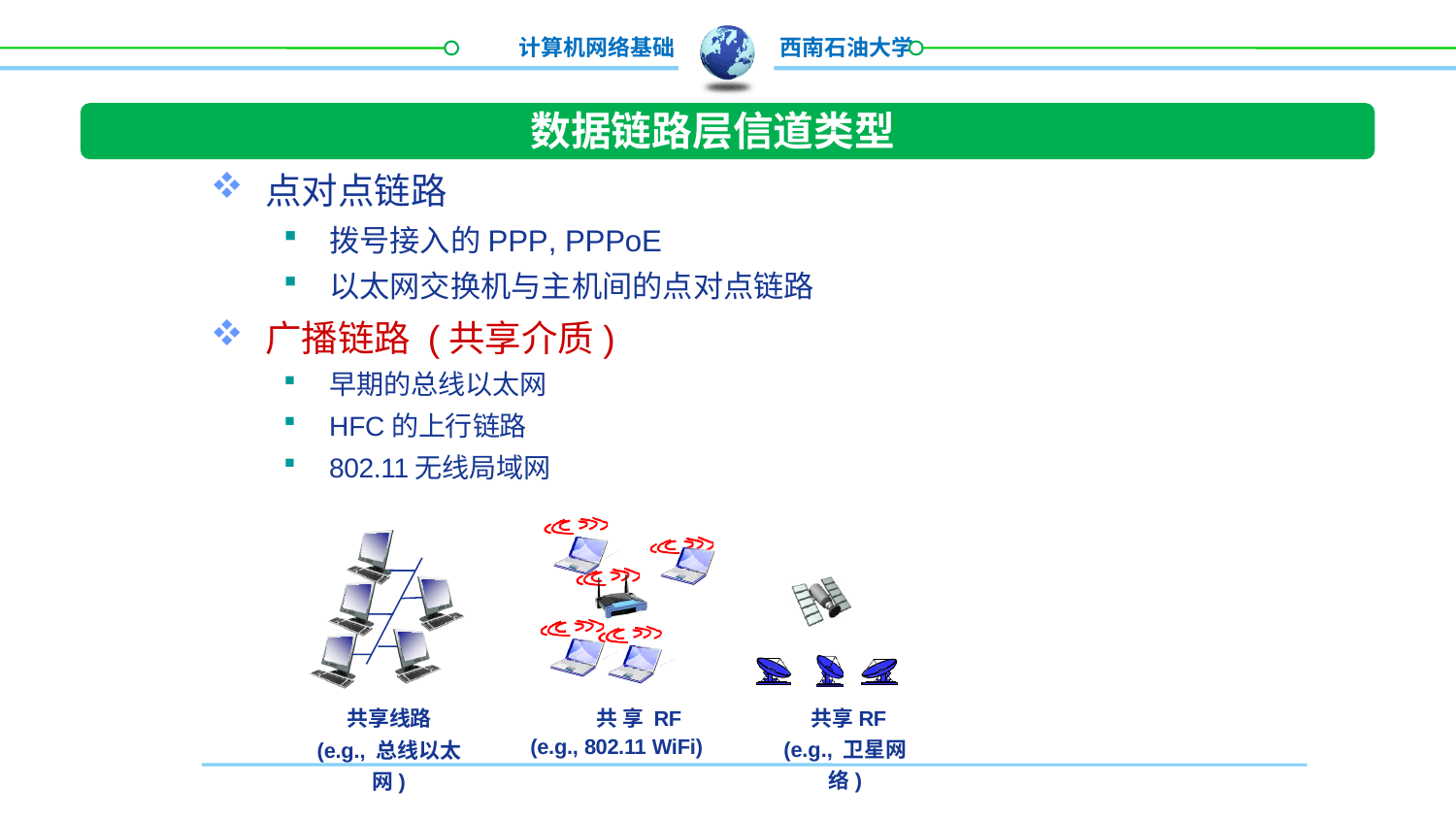

数据链路层信道类型

点对点链路
拨号接入的PPP, PPPoE
以太网交换机与主机间的点对点链路
广播链路 (共享介质)
早期的总线以太网
HFC的上行链路
802.11无线局域网

共 享 RF  (e.g., 802.11 WiFi)
共享RF
(e.g., 卫星网络)
共享线路
(e.g., 总线以太网)
13